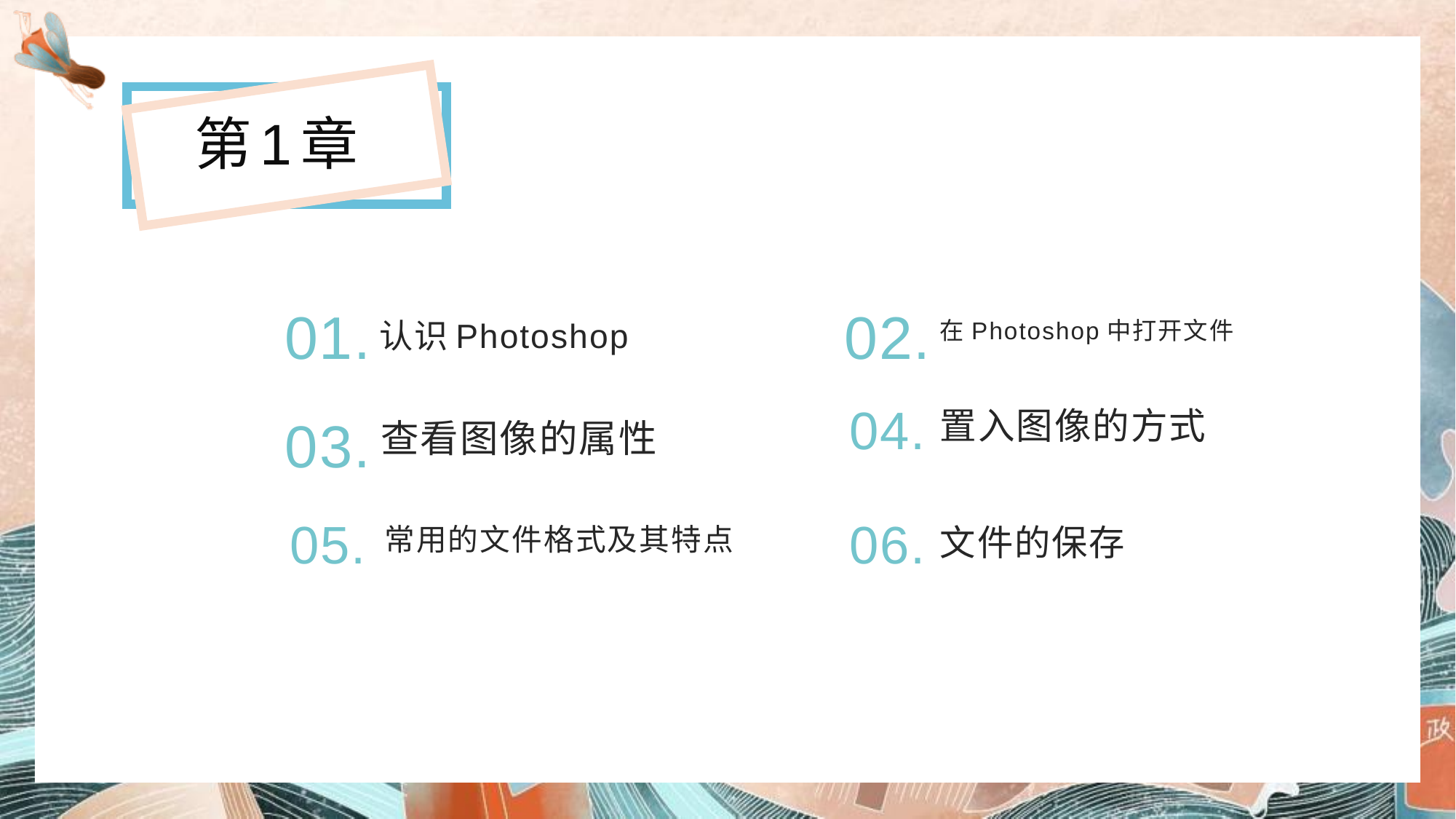

第1章
01.
02.
认识Photoshop
在Photoshop中打开文件
04.
置入图像的方式
03.
查看图像的属性
05.
06.
常用的文件格式及其特点
文件的保存